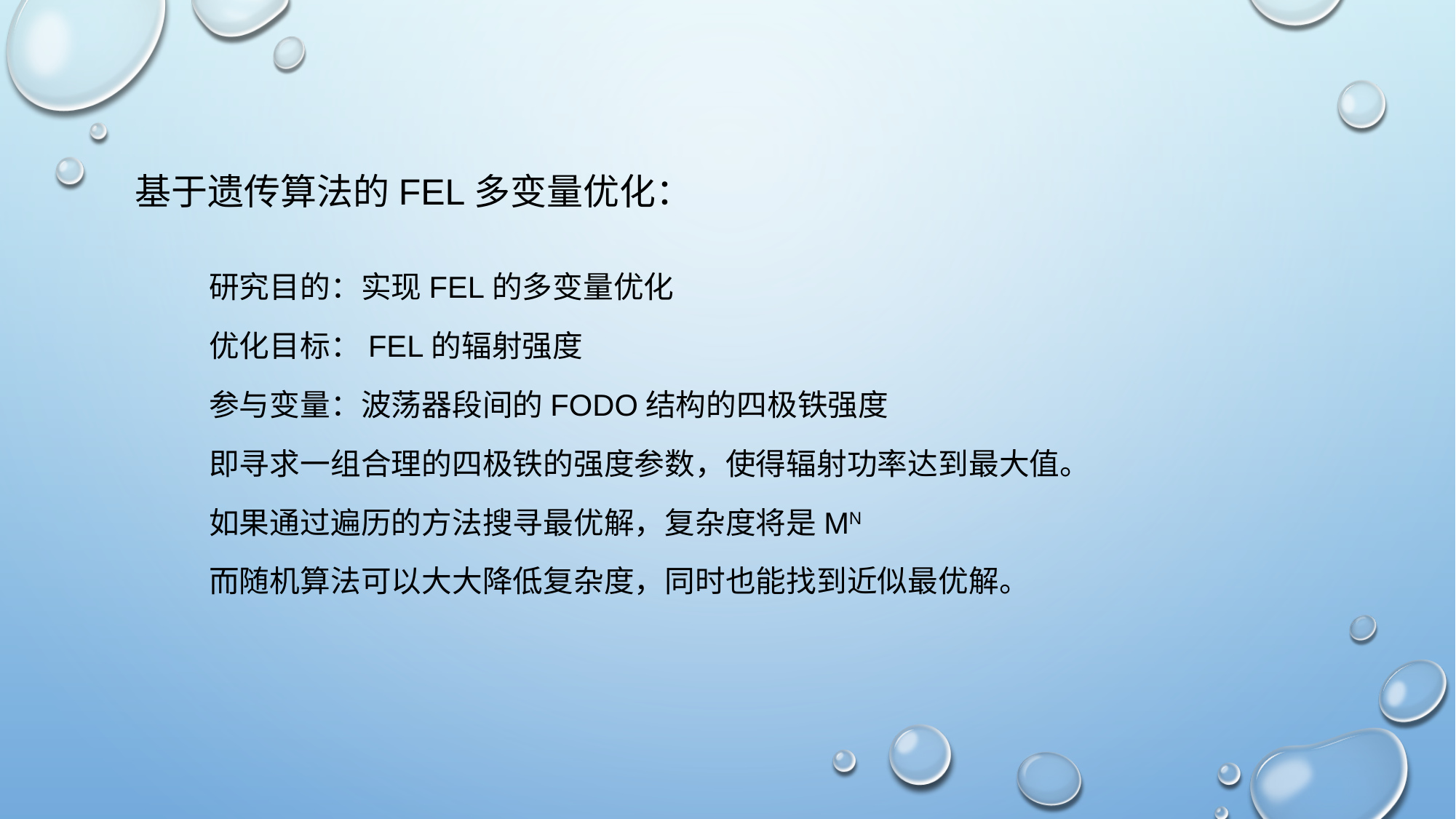

基于遗传算法的FEL多变量优化：
研究目的：实现FEL的多变量优化
优化目标：FEL的辐射强度
参与变量：波荡器段间的FODO结构的四极铁强度
即寻求一组合理的四极铁的强度参数，使得辐射功率达到最大值。
如果通过遍历的方法搜寻最优解，复杂度将是mn
而随机算法可以大大降低复杂度，同时也能找到近似最优解。